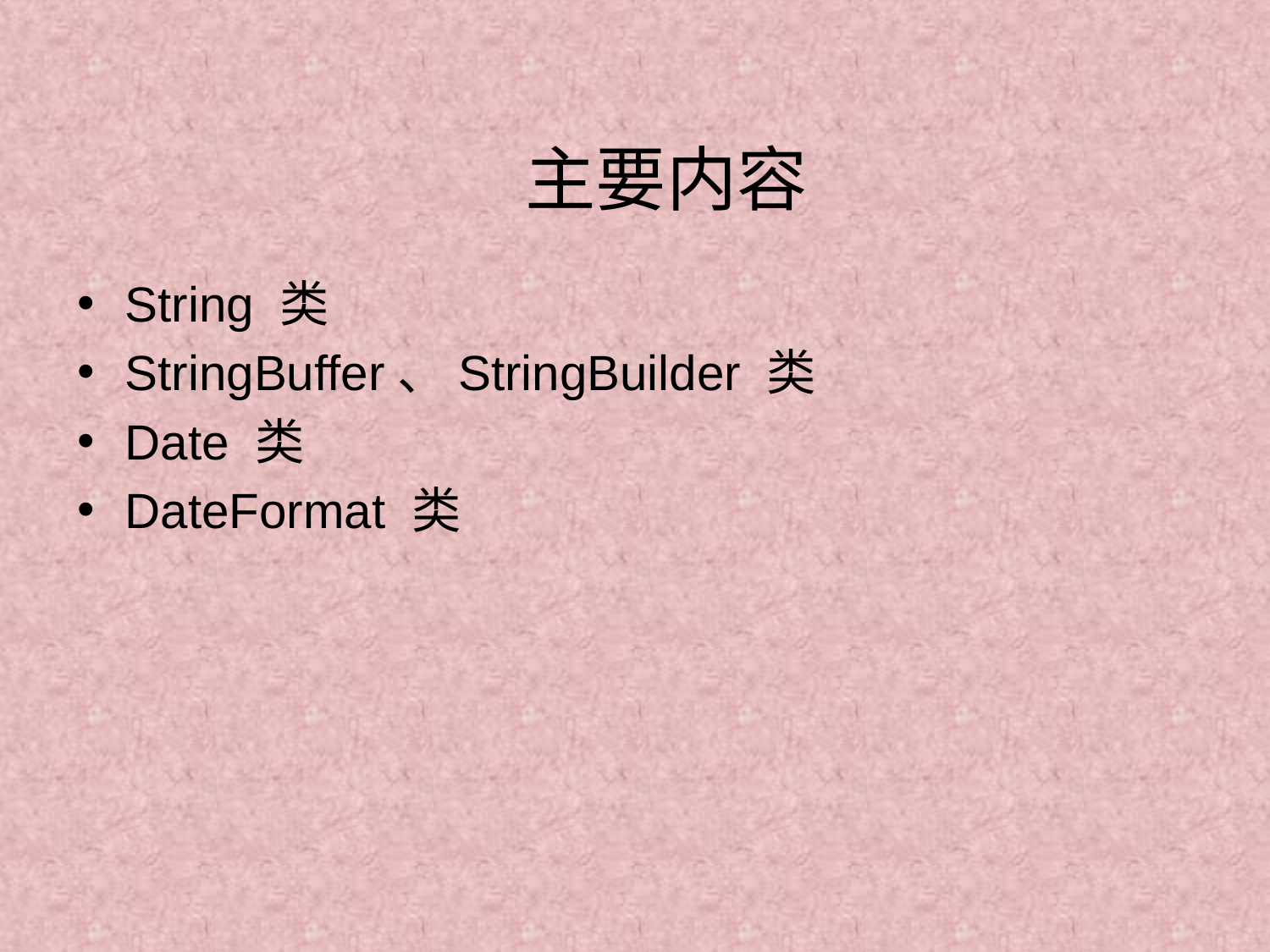

# 主要内容
String 类
StringBuffer、StringBuilder 类
Date 类
DateFormat 类